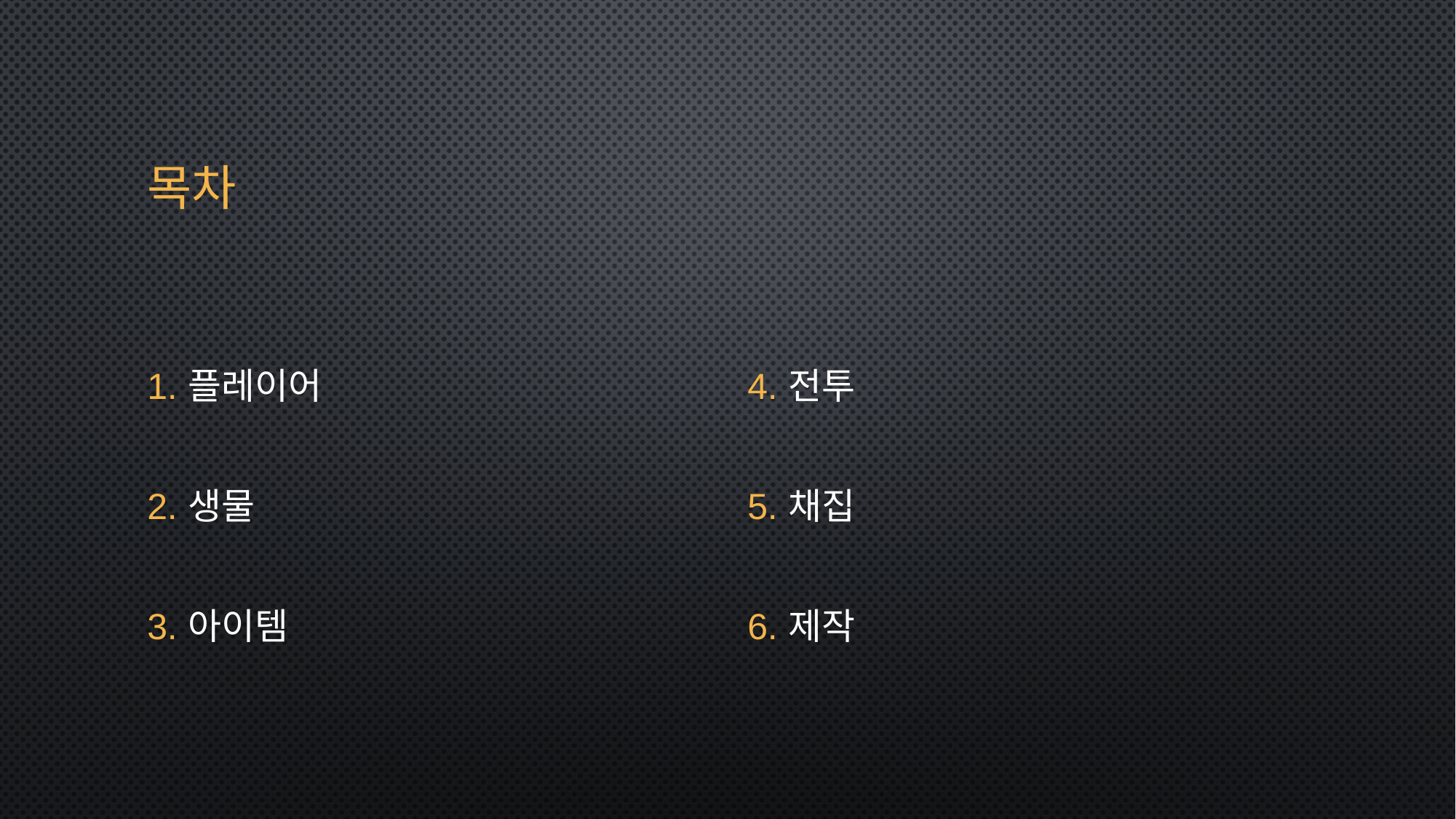

# 목차
플레이어

생물

아이템
전투

채집

제작